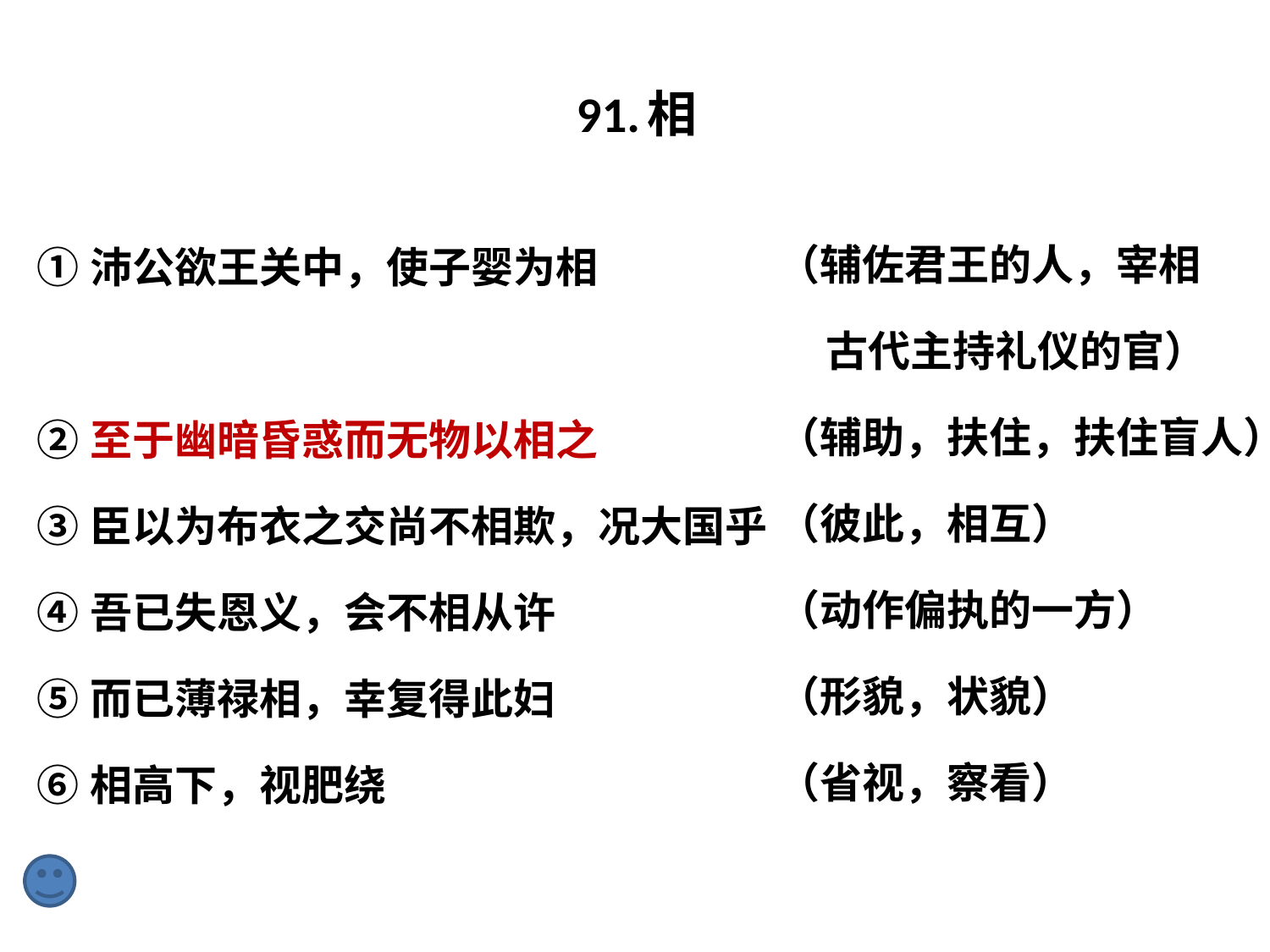

# 91.相
（辅佐君王的人，宰相
    古代主持礼仪的官）
（辅助，扶住，扶住盲人）
（彼此，相互）
（动作偏执的一方）
（形貌，状貌）
（省视，察看）
①沛公欲王关中，使子婴为相

②至于幽暗昏惑而无物以相之
③臣以为布衣之交尚不相欺，况大国乎
④吾已失恩义，会不相从许
⑤而已薄禄相，幸复得此妇
⑥相高下，视肥绕